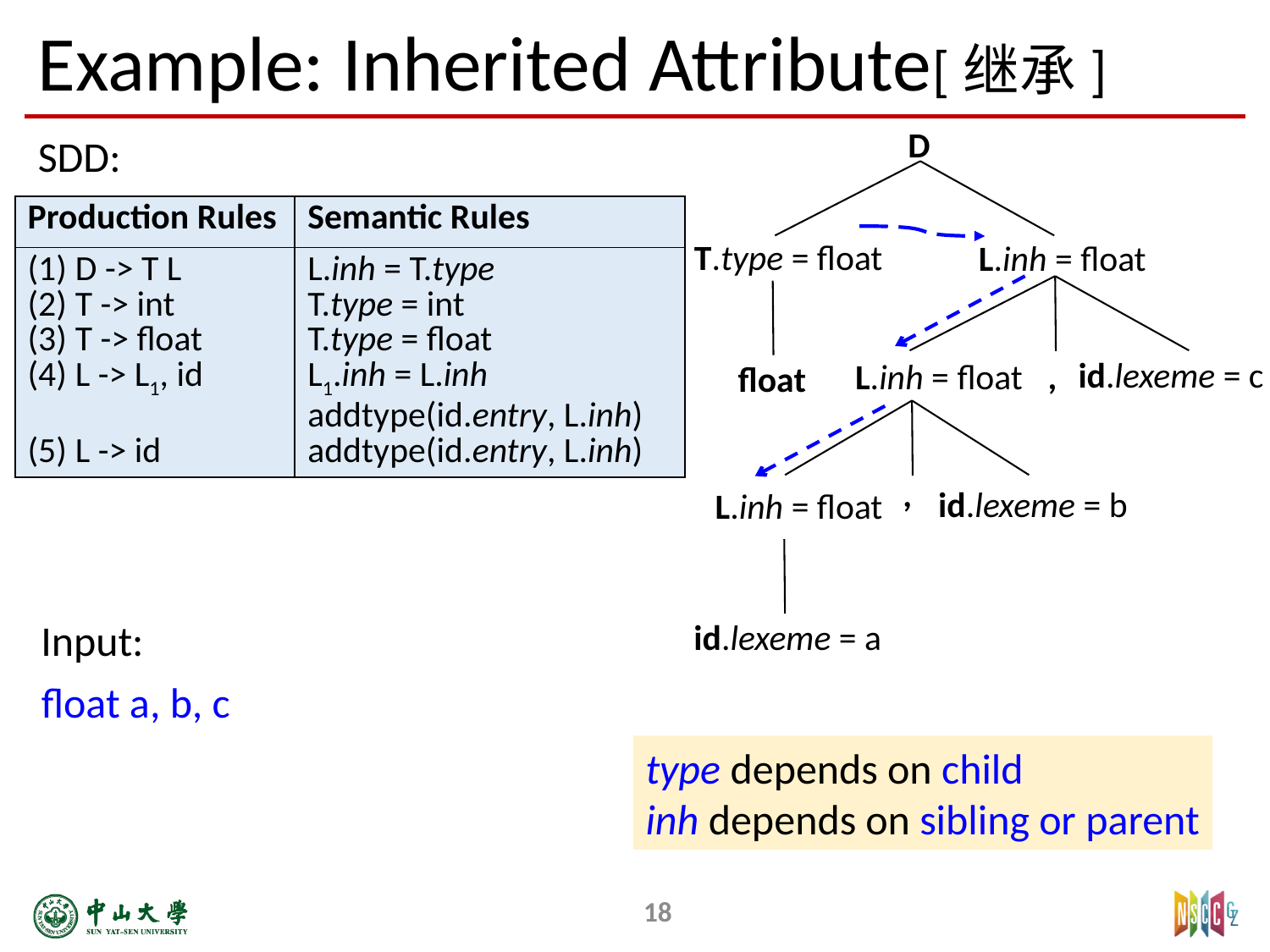

# Example: Inherited Attribute[继承]
D
SDD:
| Production Rules | Semantic Rules |
| --- | --- |
| D -> T L T -> int T -> float L -> L1, id L -> id | L.inh = T.type T.type = int T.type = float L1.inh = L.inh addtype(id.entry, L.inh) addtype(id.entry, L.inh) |
T.type = float
L.inh = float
id.lexeme = c
L.inh = float
,
float
,
id.lexeme = b
L.inh = float
Input:
id.lexeme = a
float a, b, c
type depends on child
inh depends on sibling or parent
18